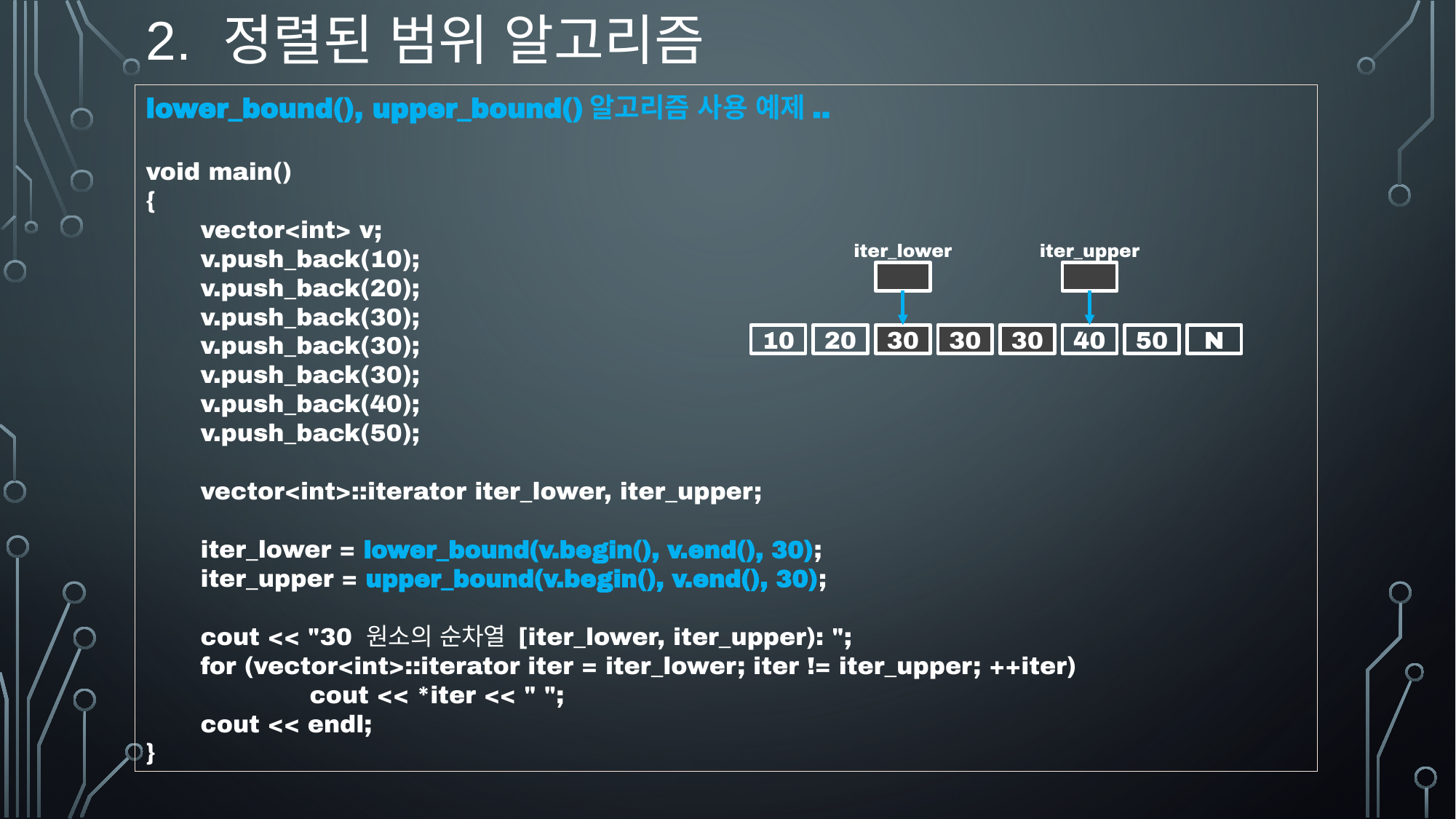

# 2. 정렬된 범위 알고리즘
lower_bound(), upper_bound()알고리즘 사용 예제..

void main()
{
vector<int> v;
v.push_back(10);
v.push_back(20);
v.push_back(30);
v.push_back(30);
v.push_back(30);
v.push_back(40);
v.push_back(50);

vector<int>::iterator iter_lower, iter_upper;

iter_lower = lower_bound(v.begin(), v.end(), 30);
iter_upper = upper_bound(v.begin(), v.end(), 30);

cout << "30 원소의 순차열 [iter_lower, iter_upper): ";
for (vector<int>::iterator iter = iter_lower; iter != iter_upper; ++iter)
	cout << *iter << " ";
cout << endl;
}
iter_lower
iter_upper

10
20
30
30
30
40
50
N